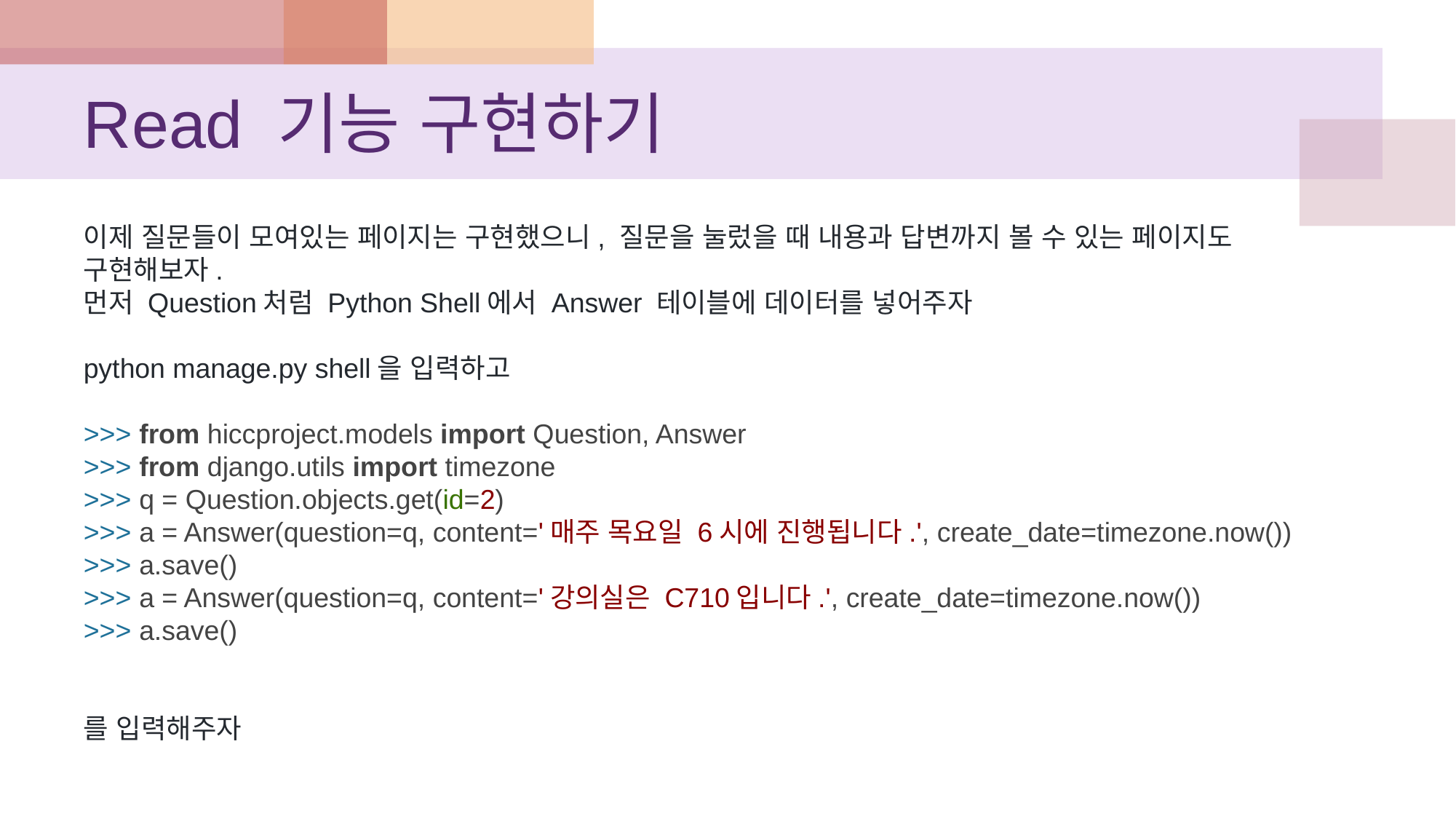

# Read 기능 구현하기
이제 질문들이 모여있는 페이지는 구현했으니, 질문을 눌렀을 때 내용과 답변까지 볼 수 있는 페이지도 구현해보자.
먼저 Question처럼 Python Shell에서 Answer 테이블에 데이터를 넣어주자

python manage.py shell을 입력하고

>>> from hiccproject.models import Question, Answer
>>> from django.utils import timezone
>>> q = Question.objects.get(id=2)
>>> a = Answer(question=q, content='매주 목요일 6시에 진행됩니다.', create_date=timezone.now())
>>> a.save()
>>> a = Answer(question=q, content='강의실은 C710입니다.', create_date=timezone.now())
>>> a.save()

를 입력해주자